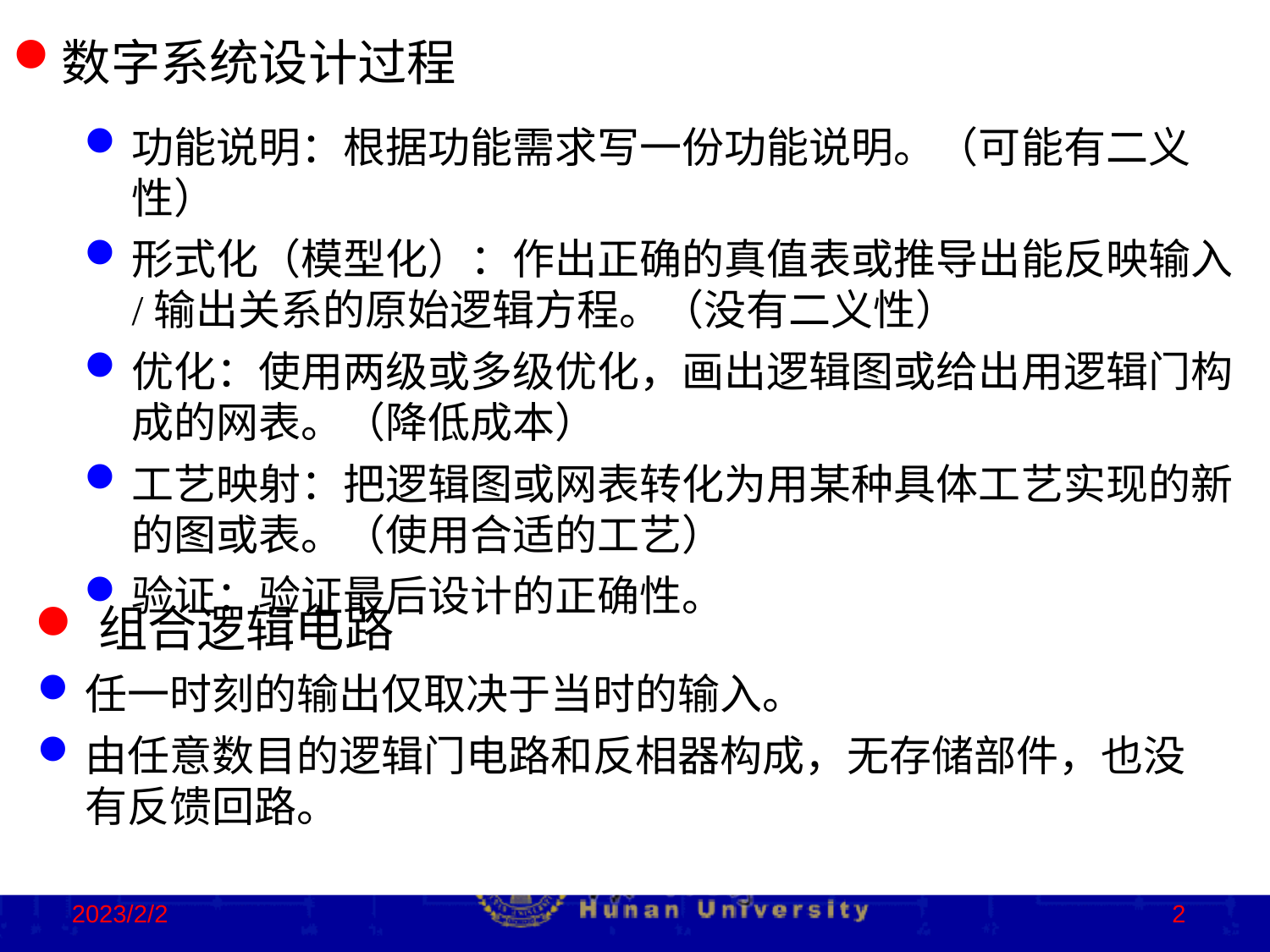

数字系统设计过程
功能说明：根据功能需求写一份功能说明。（可能有二义性）
形式化（模型化）：作出正确的真值表或推导出能反映输入/输出关系的原始逻辑方程。（没有二义性）
优化：使用两级或多级优化，画出逻辑图或给出用逻辑门构成的网表。（降低成本）
工艺映射：把逻辑图或网表转化为用某种具体工艺实现的新的图或表。（使用合适的工艺）
验证：验证最后设计的正确性。
组合逻辑电路
任一时刻的输出仅取决于当时的输入。
由任意数目的逻辑门电路和反相器构成，无存储部件，也没有反馈回路。
2023/2/2
2